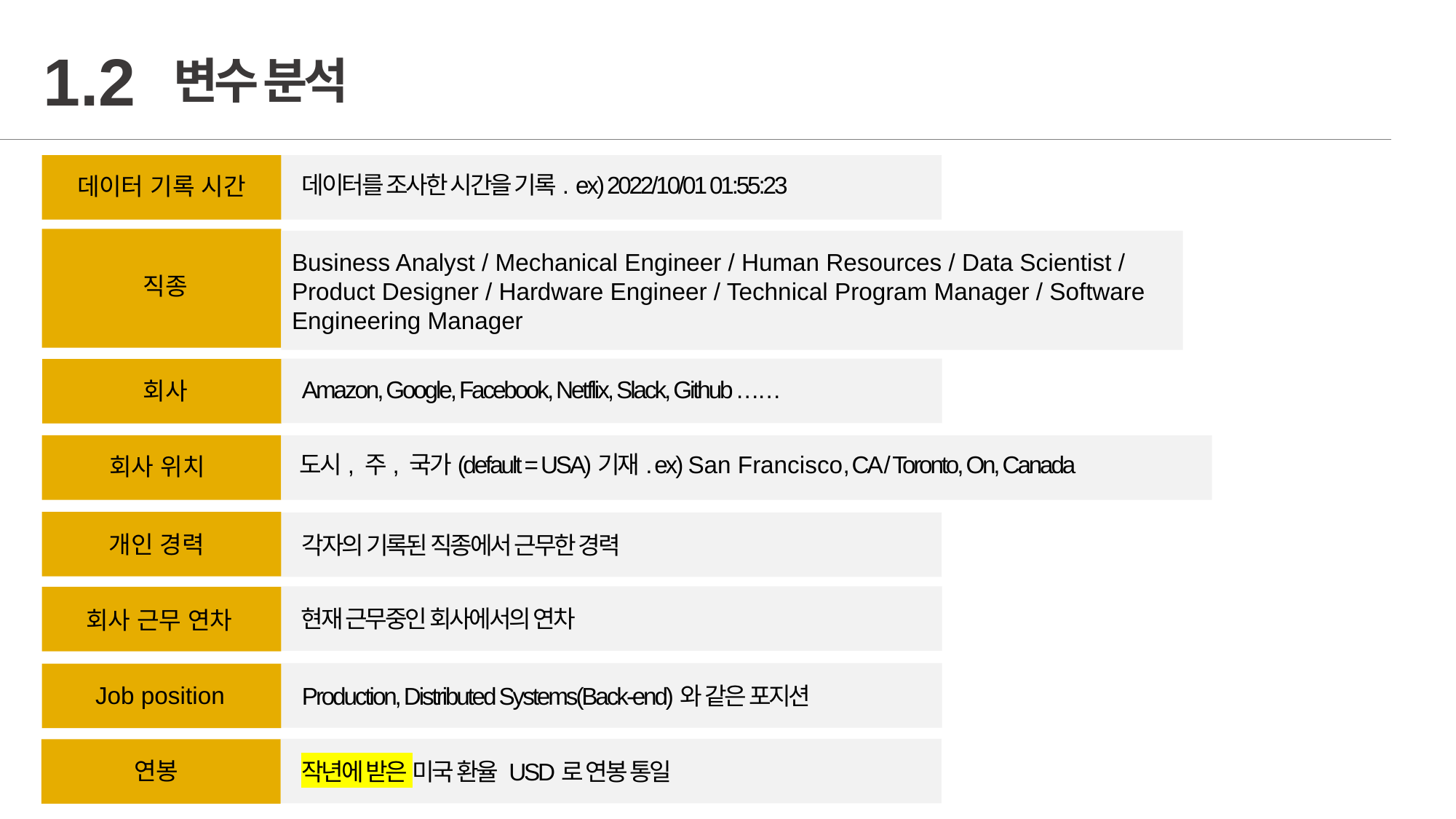

1.2
변수 분석

데이터를 조사한 시간을 기록.  ex) 2022/10/01 01:55:23
데이터 기록 시간

Business Analyst / Mechanical Engineer / Human Resources / Data Scientist / Product Designer / Hardware Engineer / Technical Program Manager / Software Engineering Manager
직종

Amazon, Google, Facebook, Netflix, Slack, Github ……
회사

도시, 주, 국가(default = USA)기재. ex) San Francisco, CA / Toronto, On, Canada
회사 위치

개인 경력
각자의 기록된 직종에서 근무한 경력

현재 근무중인 회사에서의 연차
회사 근무 연차

 Job position
Production, Distributed Systems(Back-end)와 같은 포지션

연봉
작년에 받은 미국 환율 USD로 연봉 통일